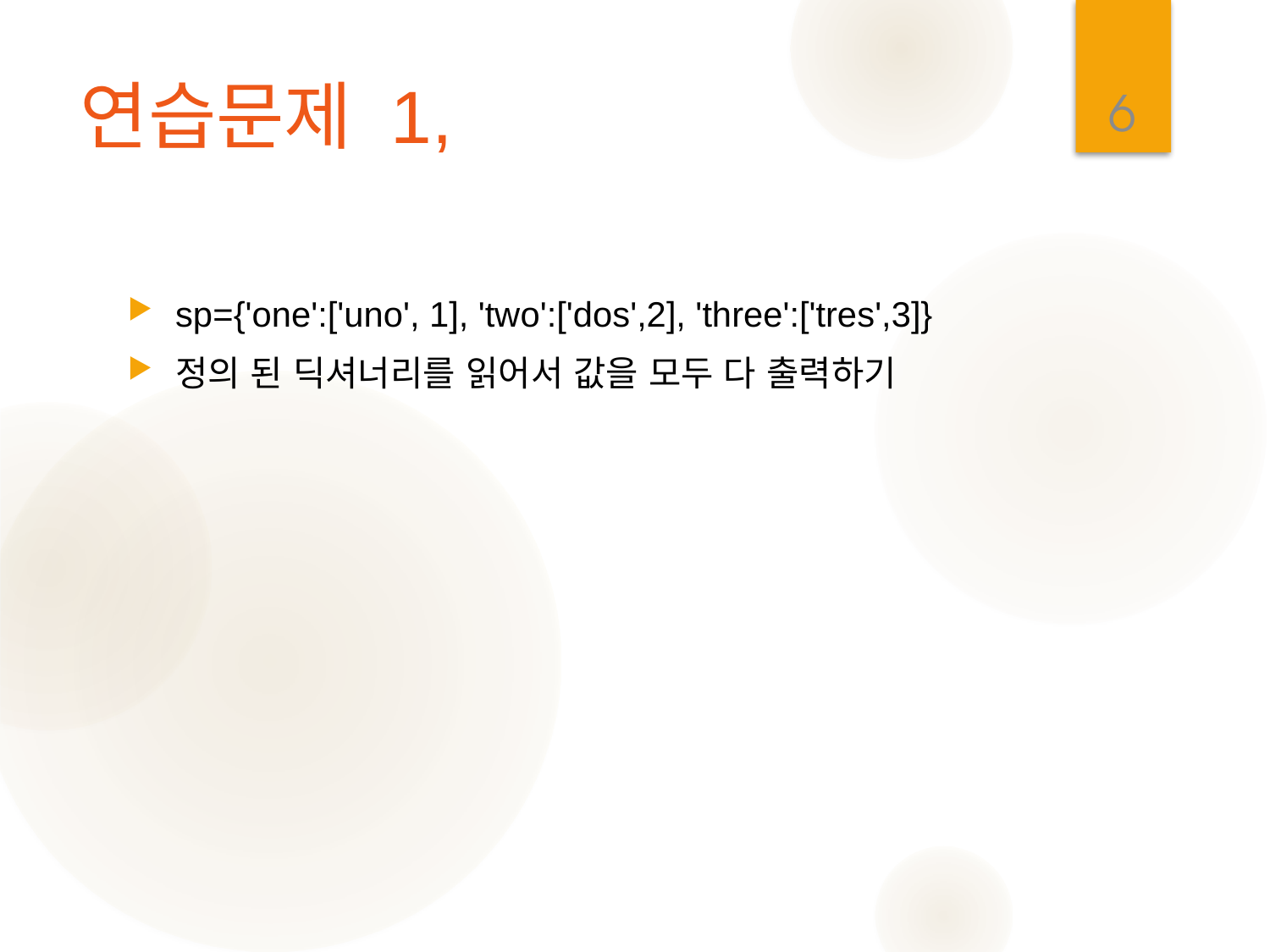

6
# 연습문제 1,
sp={'one':['uno', 1], 'two':['dos',2], 'three':['tres',3]}
정의 된 딕셔너리를 읽어서 값을 모두 다 출력하기